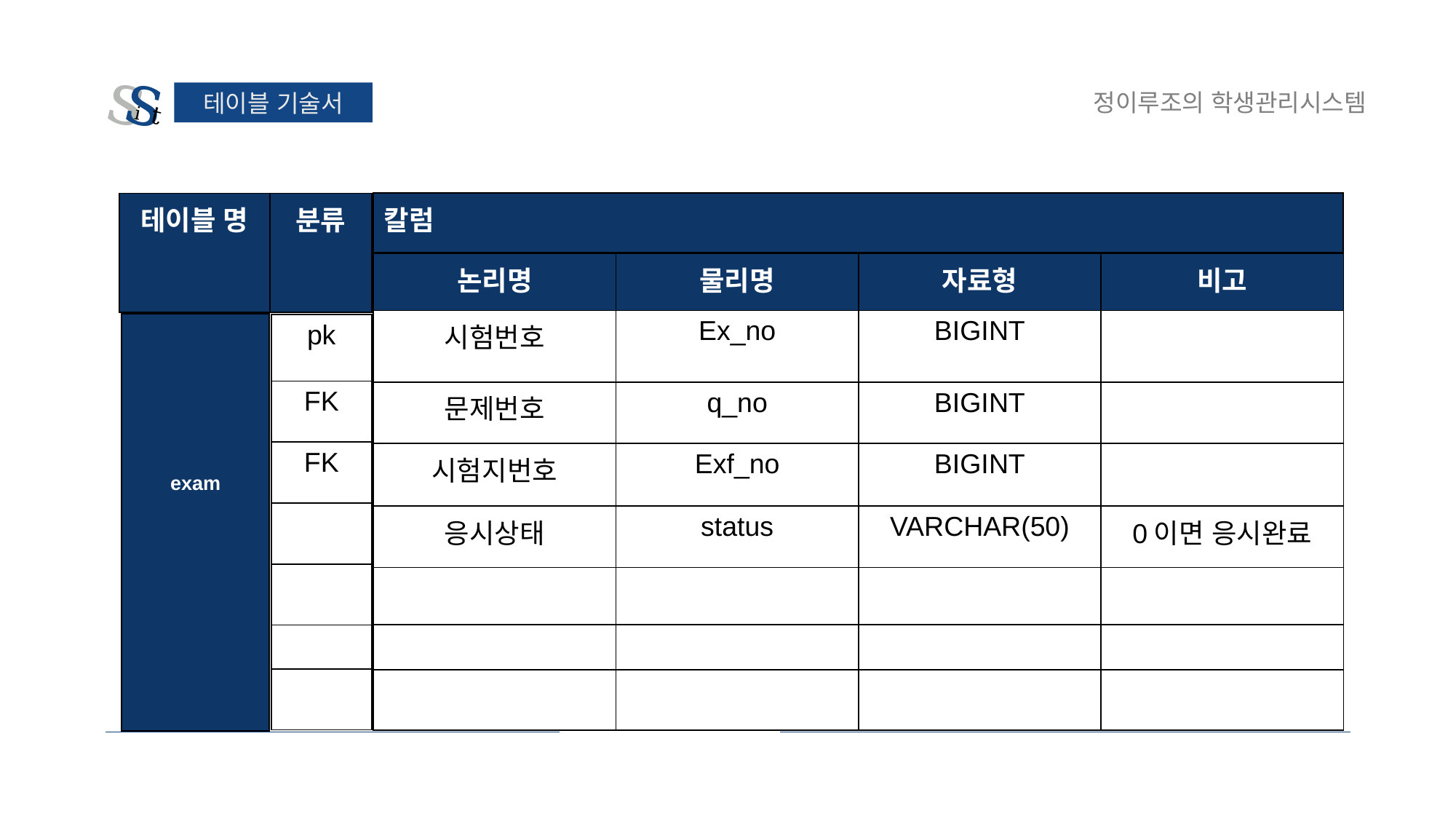

s
s
i
t
정이루조의 학생관리시스템
테이블 기술서
| 칼럼 |
| --- |
| 테이블 명 |
| --- |
| 분류 |
| --- |
| 논리명 | 물리명 | 자료형 | 비고 |
| --- | --- | --- | --- |
| 시험번호 | Ex\_no | BIGINT |  |
| 문제번호 | q\_no | BIGINT |  |
| 시험지번호 | Exf\_no | BIGINT |  |
| 응시상태 | status | VARCHAR(50) | 0이면 응시완료 |
|  |  |  |  |
|  |  |  |  |
|  |  |  |  |
| exam |
| --- |
| pk |
| --- |
| FK |
| FK |
|  |
|  |
|  |
|  |